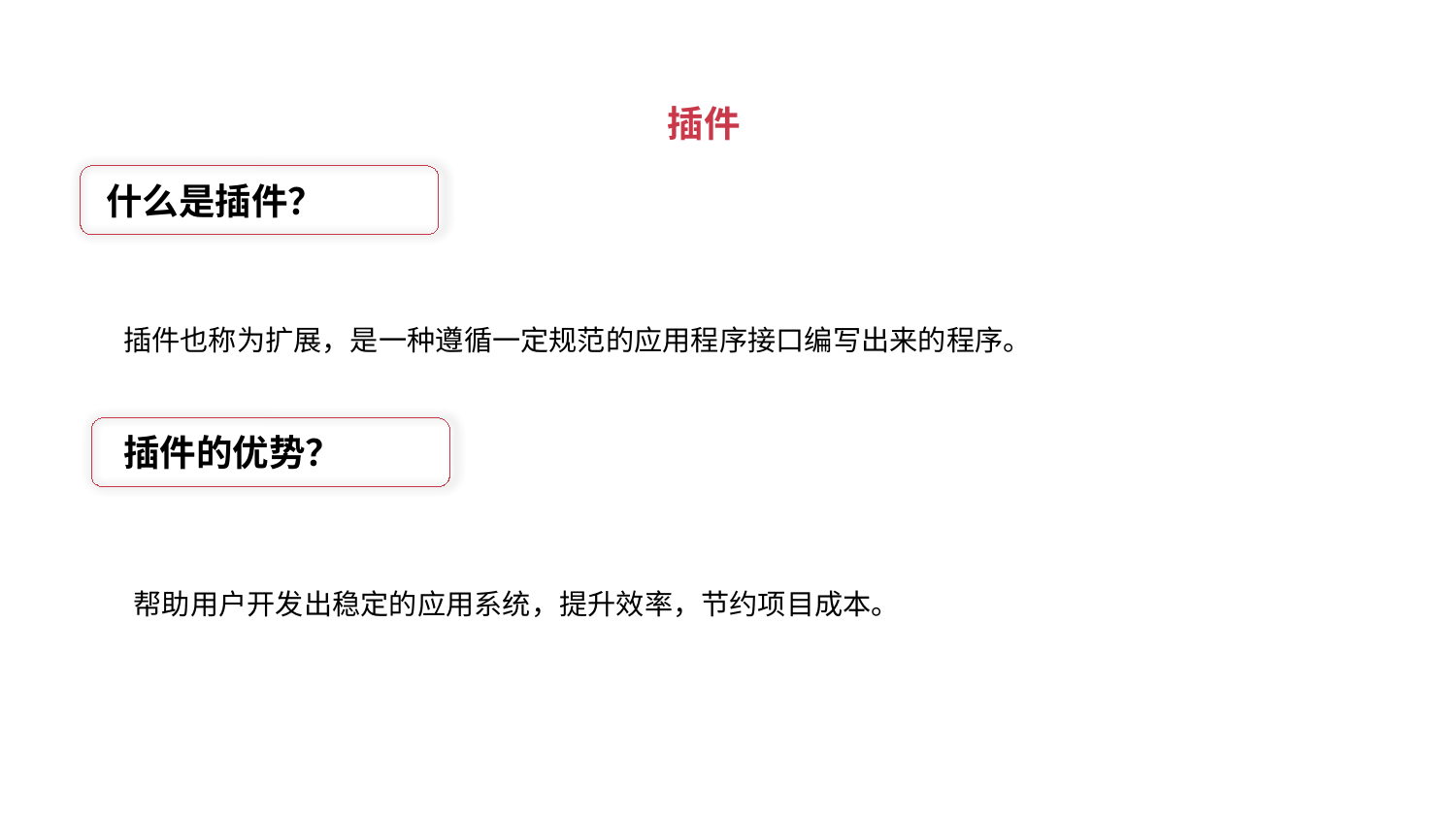

插件

什么是插件？
插件也称为扩展，是一种遵循一定规范的应用程序接口编写出来的程序。

插件的优势？
帮助用户开发出稳定的应用系统，提升效率，节约项目成本。